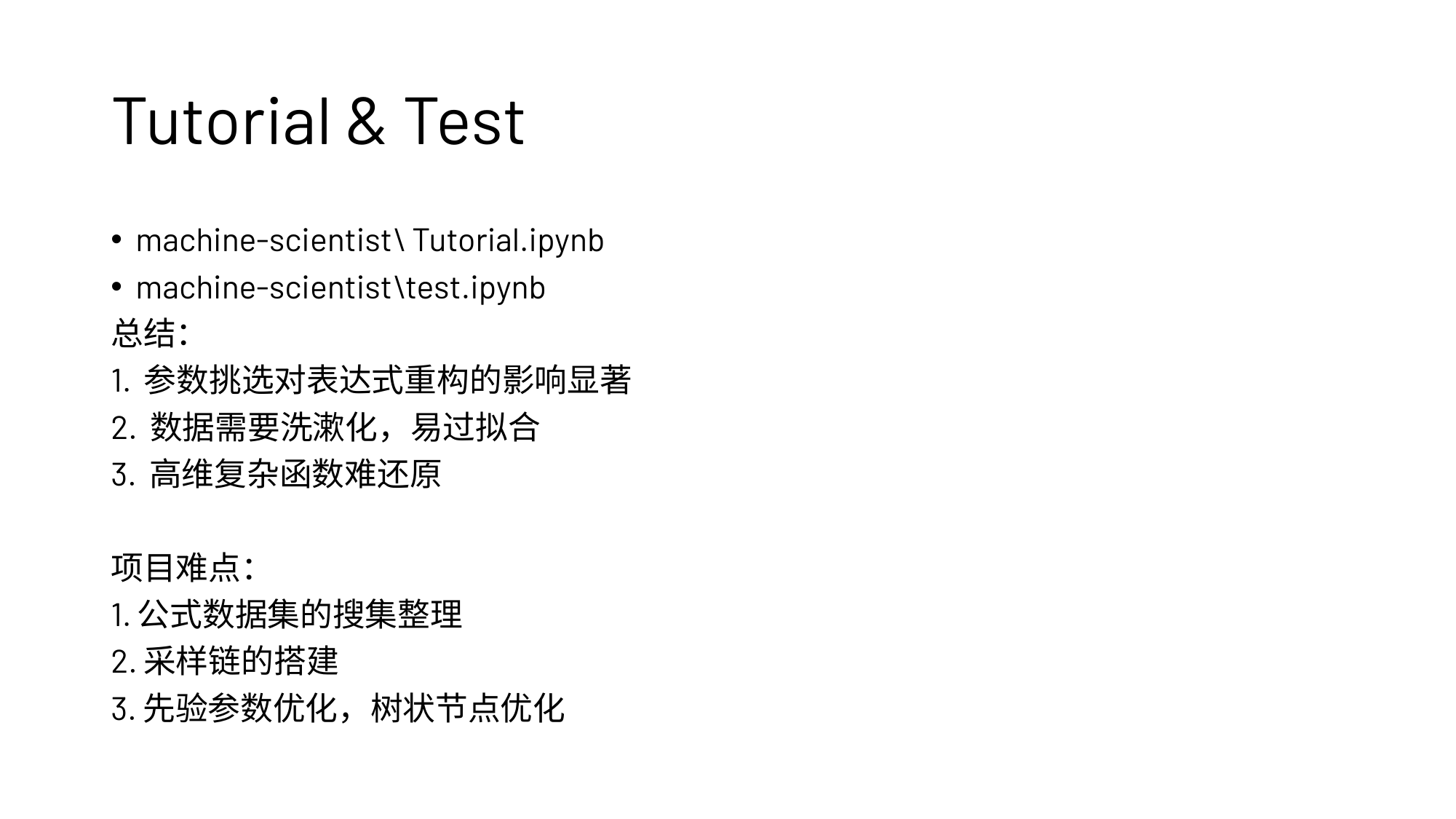

# Tutorial & Test
machine-scientist\ Tutorial.ipynb
machine-scientist\test.ipynb
总结：
1. 参数挑选对表达式重构的影响显著
2. 数据需要洗漱化，易过拟合
3. 高维复杂函数难还原

项目难点：
1.公式数据集的搜集整理
2.采样链的搭建
3.先验参数优化，树状节点优化